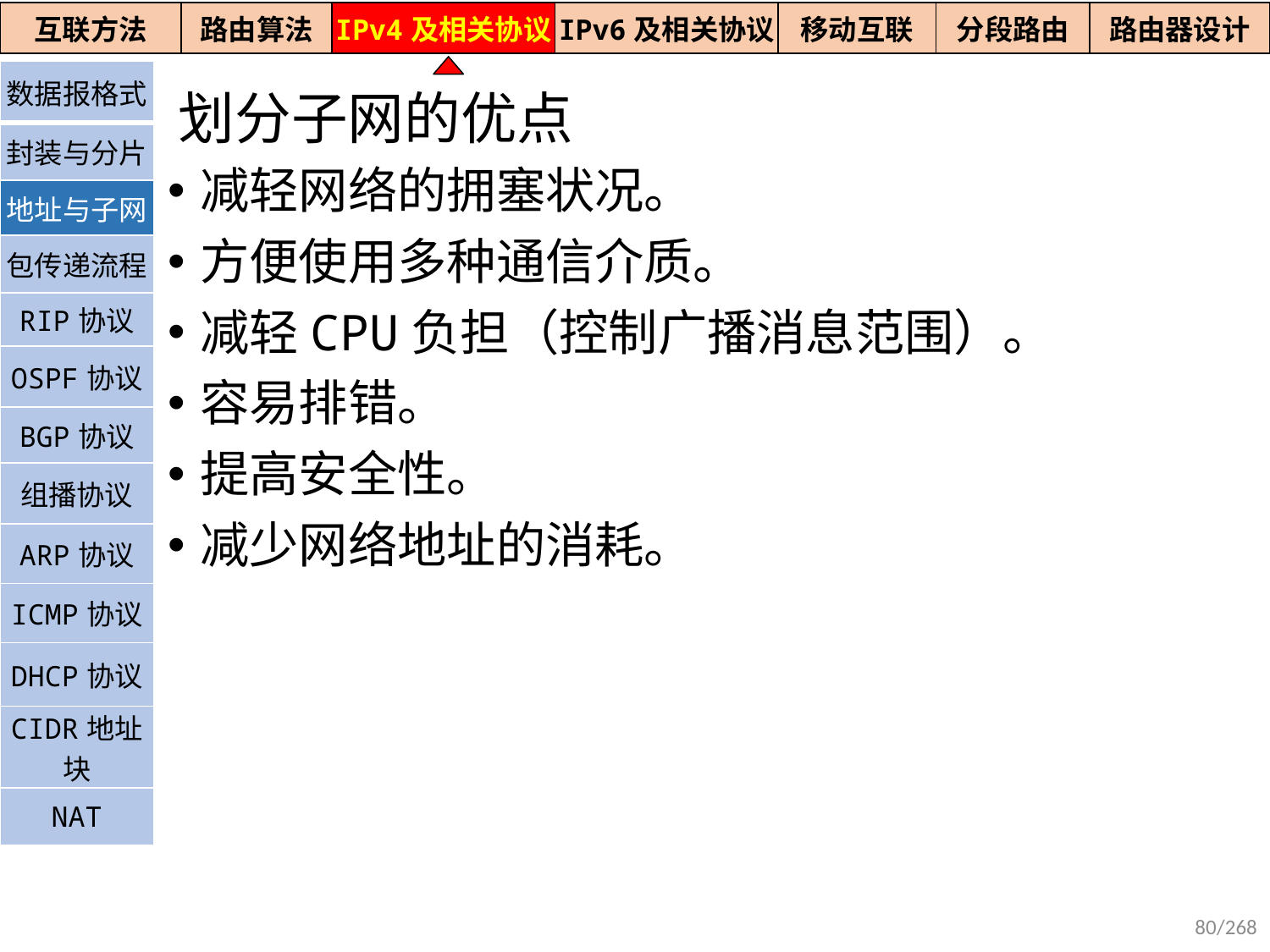

| 互联方法 | 路由算法 | IPv4及相关协议 | IPv6及相关协议 | 移动互联 | 分段路由 | 路由器设计 |
| --- | --- | --- | --- | --- | --- | --- |

| 数据报格式 |
| --- |
| 封装与分片 |
| 地址与子网 |
| 包传递流程 |
| RIP协议 |
| OSPF协议 |
| BGP协议 |
| 组播协议 |
| ARP协议 |
| ICMP协议 |
| DHCP协议 |
| CIDR地址块 |
| NAT |
划分子网的优点
减轻网络的拥塞状况。
方便使用多种通信介质。
减轻CPU负担（控制广播消息范围）。
容易排错。
提高安全性。
减少网络地址的消耗。
80/268